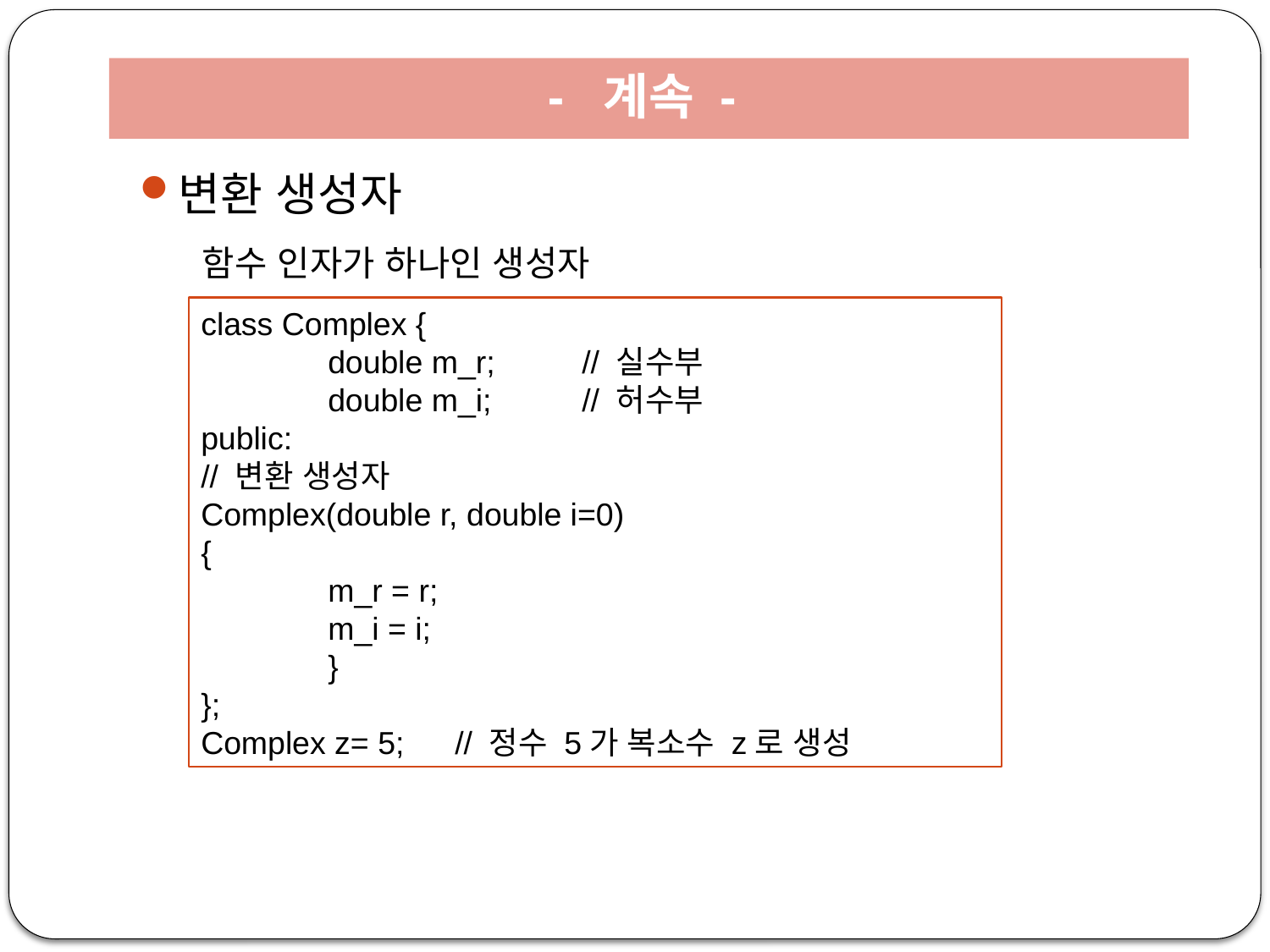

# -  계속 -
변환 생성자
    함수 인자가 하나인 생성자

class Complex {
	double m_r;	// 실수부
	double m_i;	// 허수부
public:
// 변환 생성자
Complex(double r, double i=0)
{
	m_r = r;
	m_i = i;
	}
};
Complex z= 5;	// 정수 5가 복소수 z로 생성